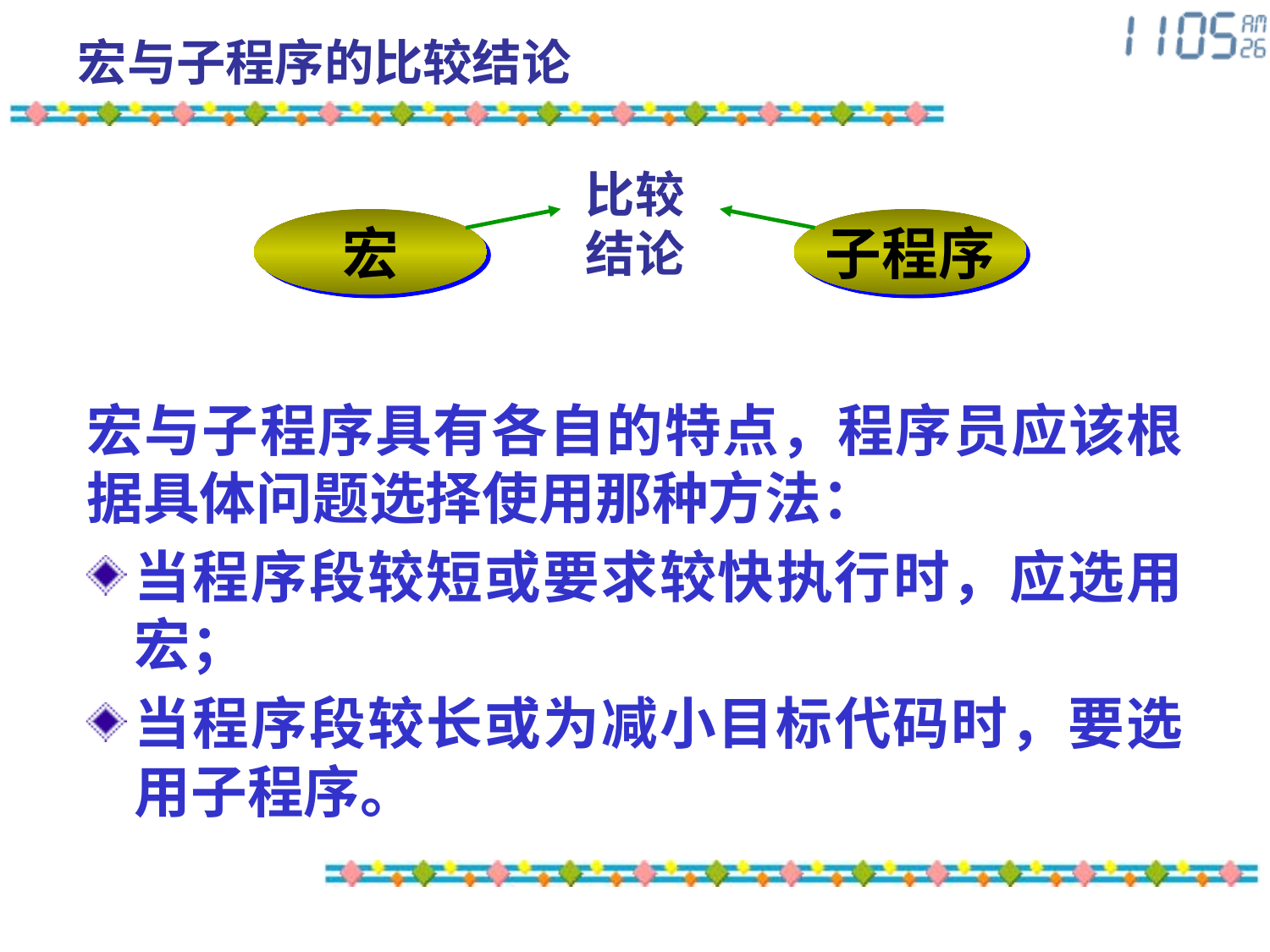

# 宏与子程序的比较结论
比较
结论
宏

子程序
宏与子程序具有各自的特点，程序员应该根据具体问题选择使用那种方法：
当程序段较短或要求较快执行时，应选用宏；
当程序段较长或为减小目标代码时，要选用子程序。